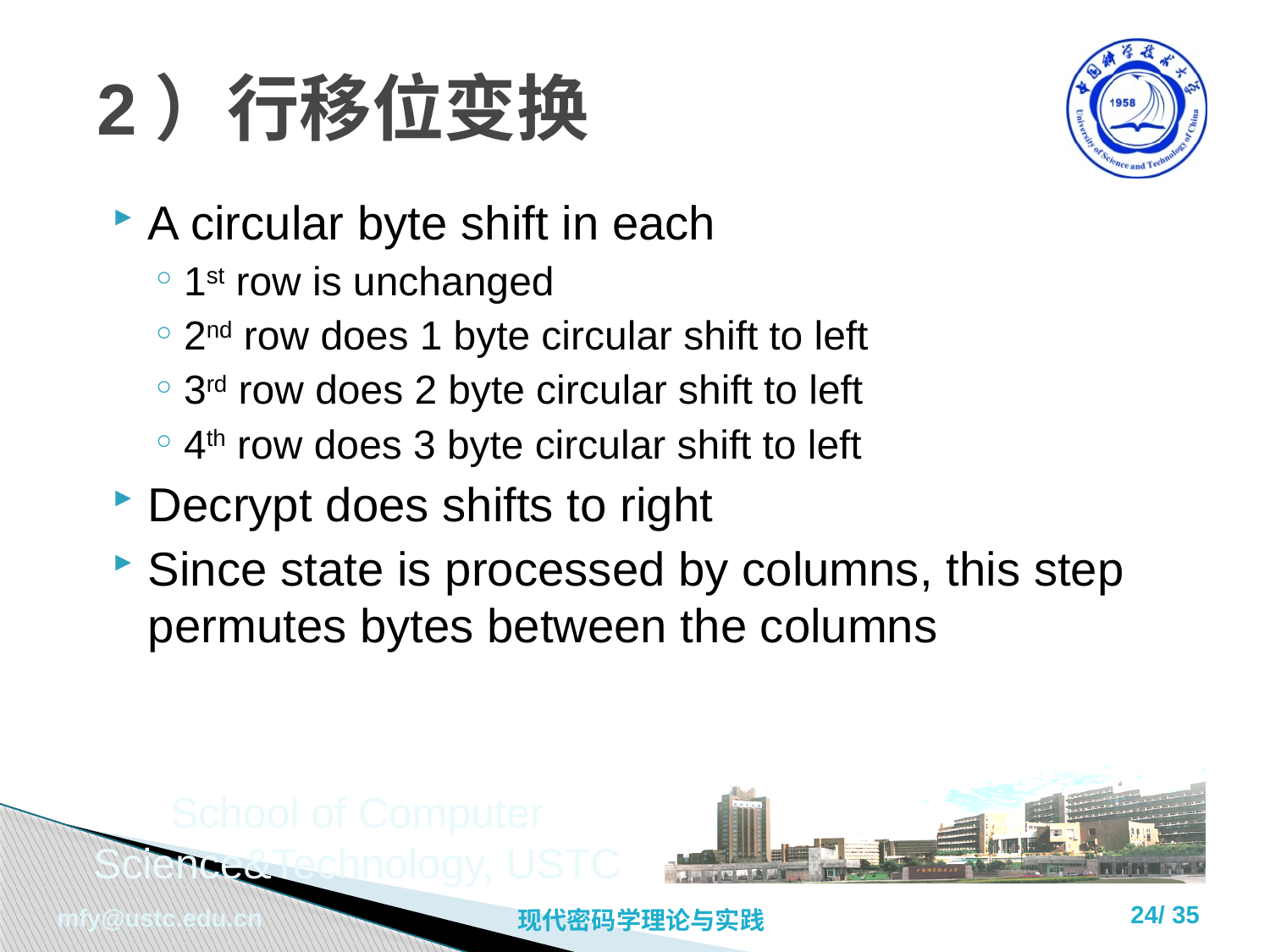

# 2）行移位变换
A circular byte shift in each
1st row is unchanged
2nd row does 1 byte circular shift to left
3rd row does 2 byte circular shift to left
4th row does 3 byte circular shift to left
Decrypt does shifts to right
Since state is processed by columns, this step permutes bytes between the columns